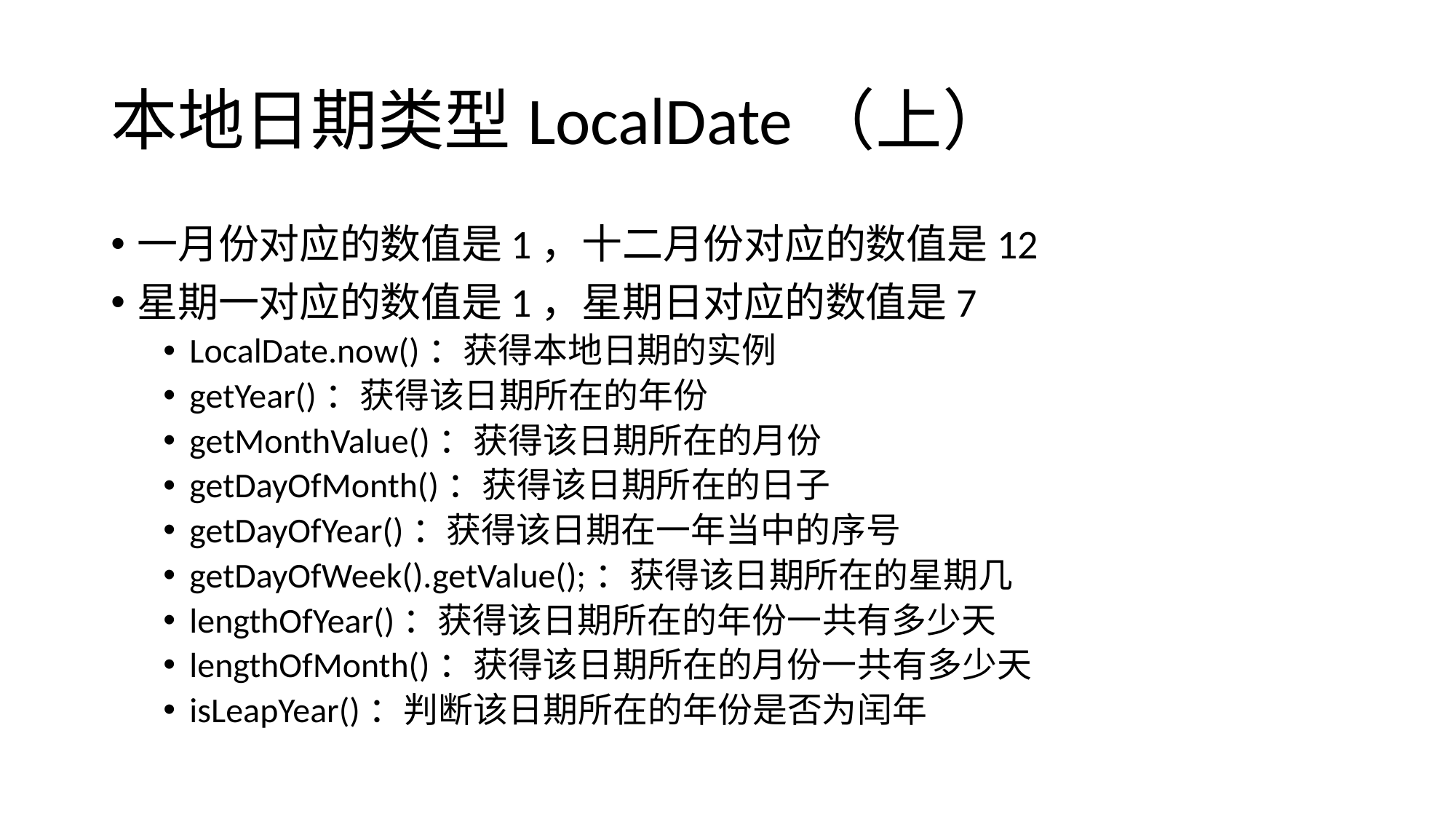

# 本地日期类型LocalDate（上）
一月份对应的数值是1，十二月份对应的数值是12
星期一对应的数值是1，星期日对应的数值是7
LocalDate.now()：获得本地日期的实例
getYear()：获得该日期所在的年份
getMonthValue()：获得该日期所在的月份
getDayOfMonth()：获得该日期所在的日子
getDayOfYear()：获得该日期在一年当中的序号
getDayOfWeek().getValue();：获得该日期所在的星期几
lengthOfYear()：获得该日期所在的年份一共有多少天
lengthOfMonth()：获得该日期所在的月份一共有多少天
isLeapYear()：判断该日期所在的年份是否为闰年